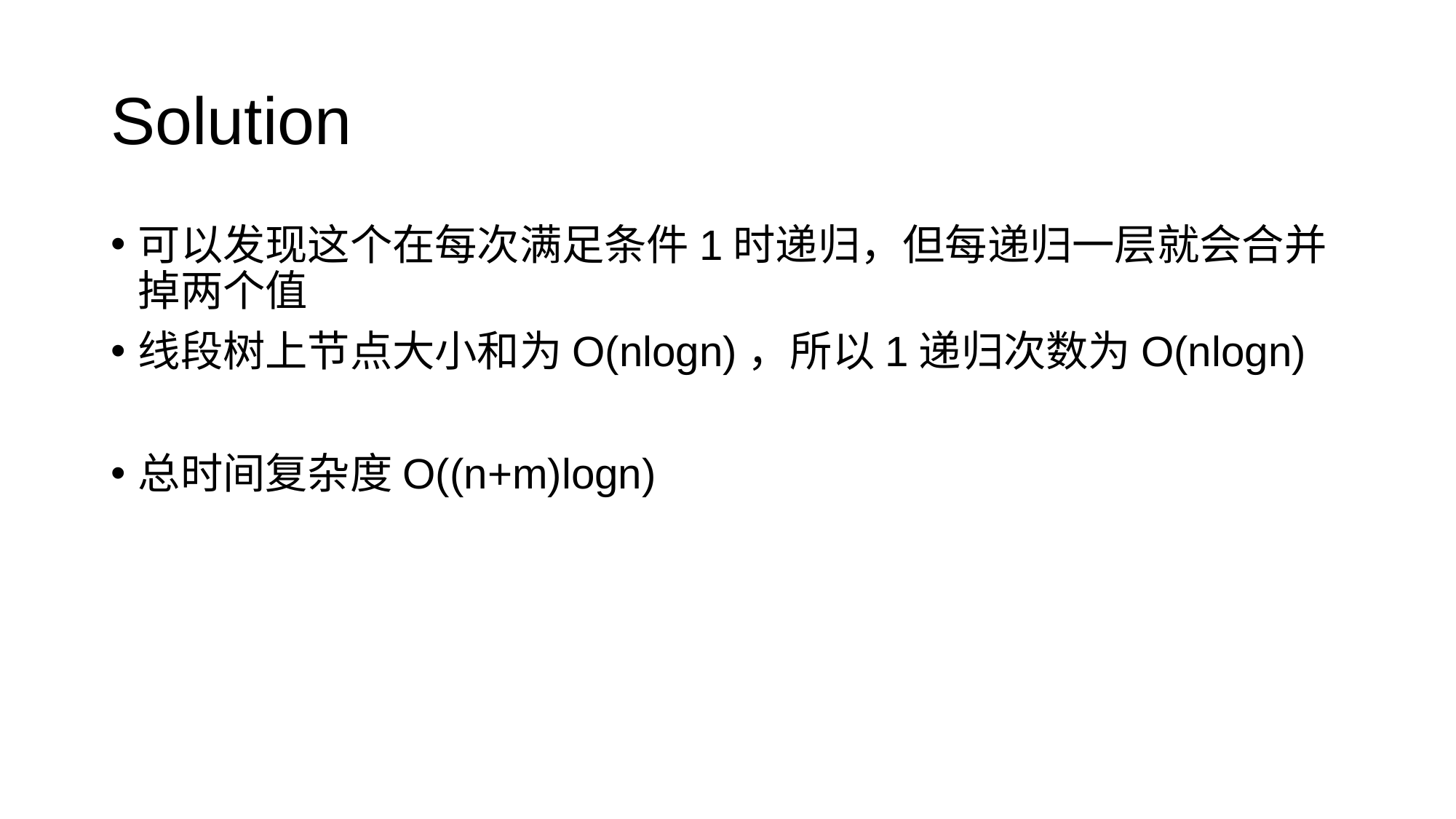

# Solution
可以发现这个在每次满足条件1时递归，但每递归一层就会合并掉两个值
线段树上节点大小和为O(nlogn)，所以1递归次数为O(nlogn)

总时间复杂度O((n+m)logn)